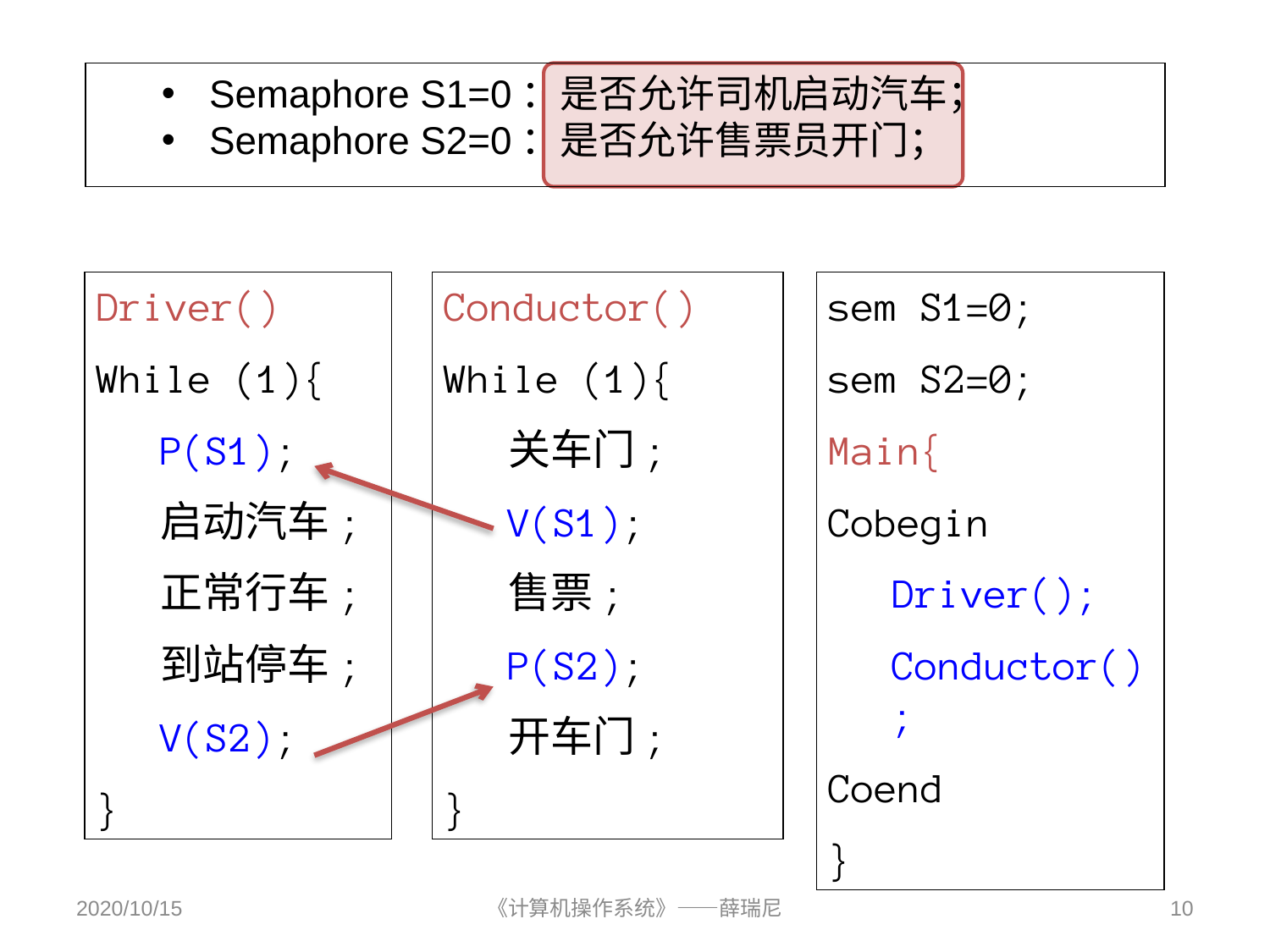

Semaphore S1=0：是否允许司机启动汽车；
Semaphore S2=0：是否允许售票员开门；

Driver()
While (1){
P(S1);
启动汽车;
正常行车;
到站停车;
V(S2);
}
Conductor()
While (1){
关车门;
V(S1);
售票;
P(S2);
开车门;
}
sem S1=0;
sem S2=0;
Main{
Cobegin
Driver();
Conductor();
Coend
}
2020/10/15
《计算机操作系统》——薛瑞尼
10